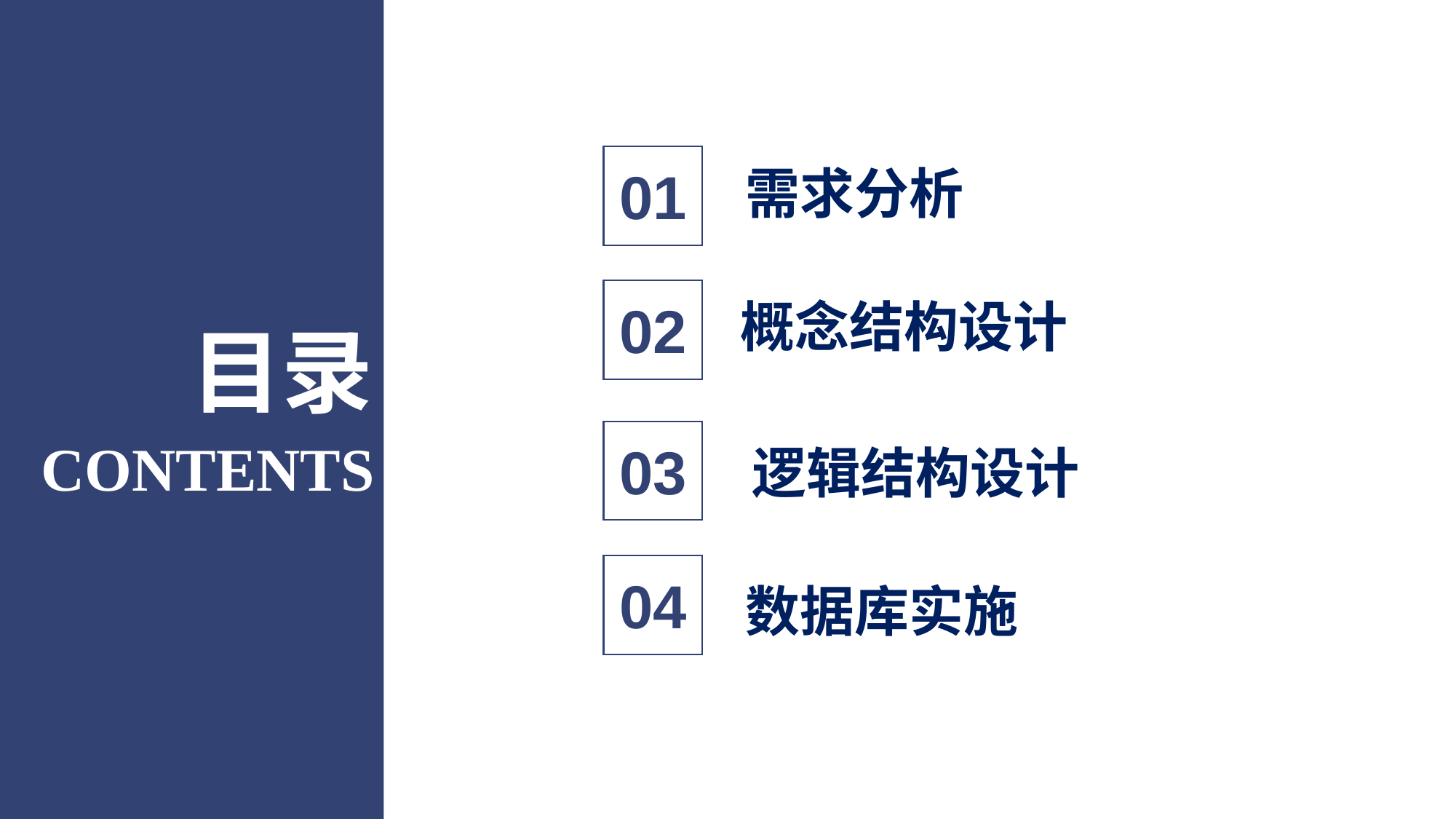

01
需求分析

02
概念结构设计
目录

03
逻辑结构设计
CONTENTS

04
数据库实施